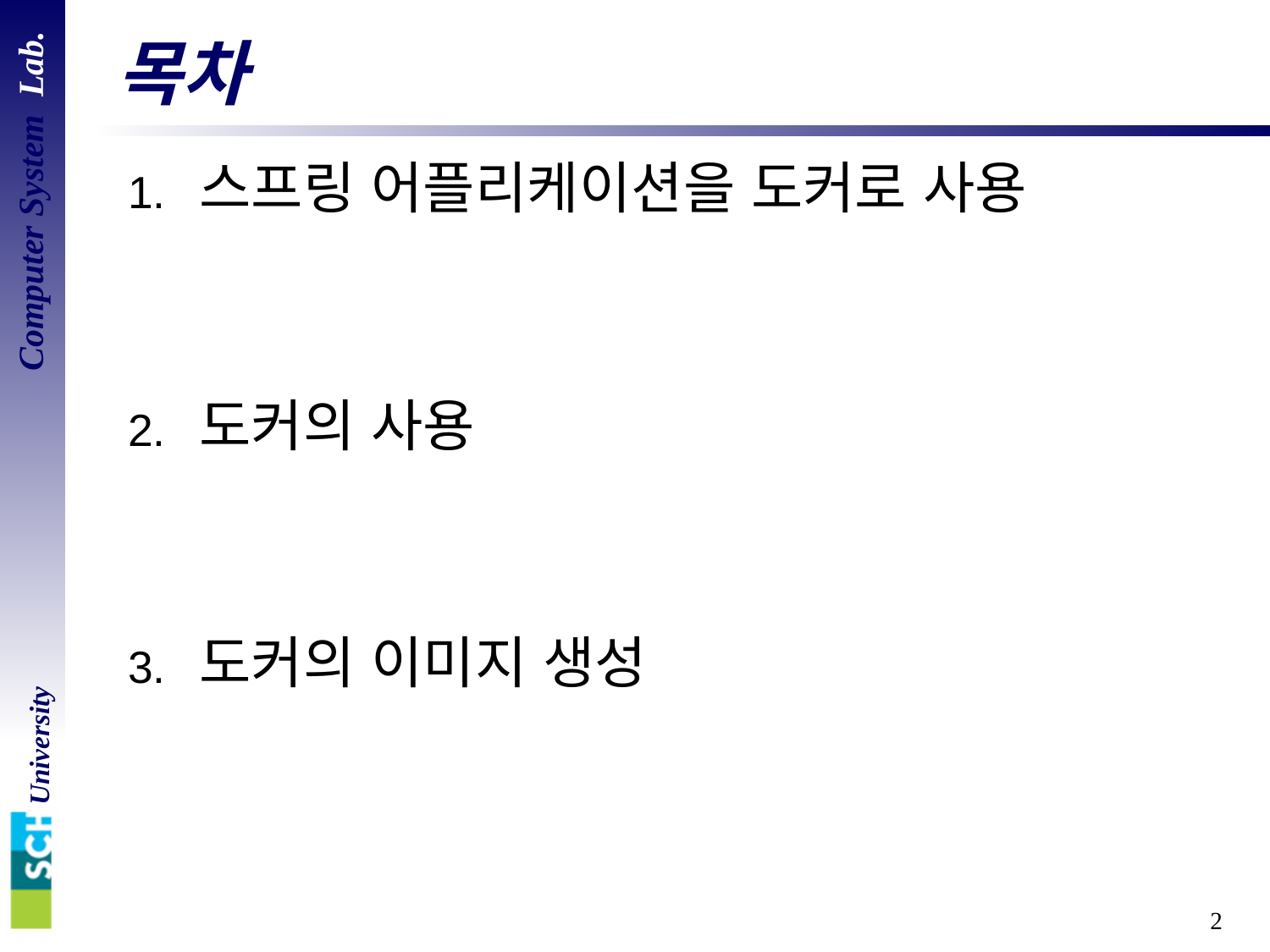

# 목차
스프링 어플리케이션을 도커로 사용

도커의 사용

도커의 이미지 생성